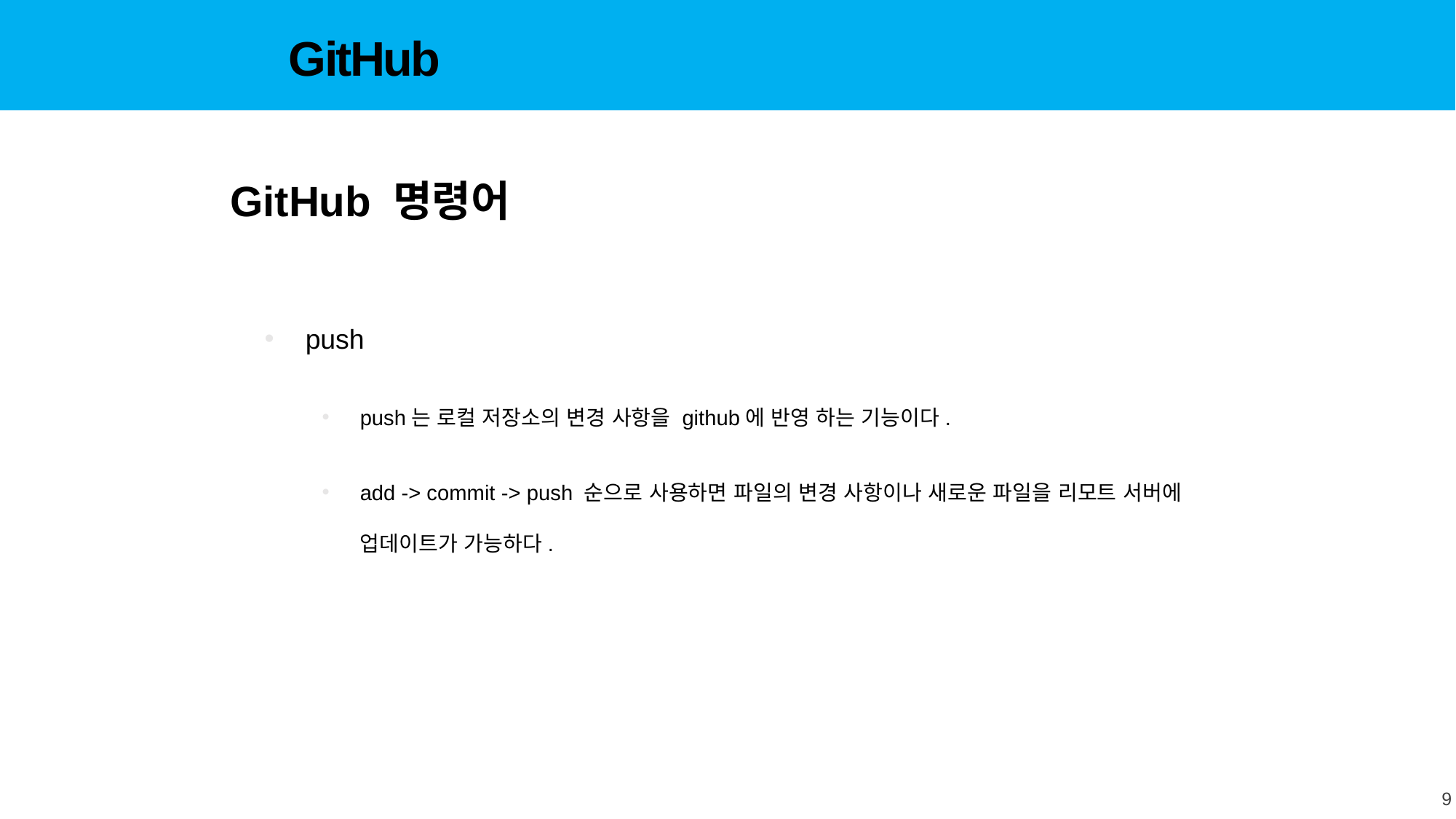

GitHub
GitHub 명령어
push
push는 로컬 저장소의 변경 사항을 github에 반영 하는 기능이다.
add -> commit -> push 순으로 사용하면 파일의 변경 사항이나 새로운 파일을 리모트 서버에 업데이트가 가능하다.